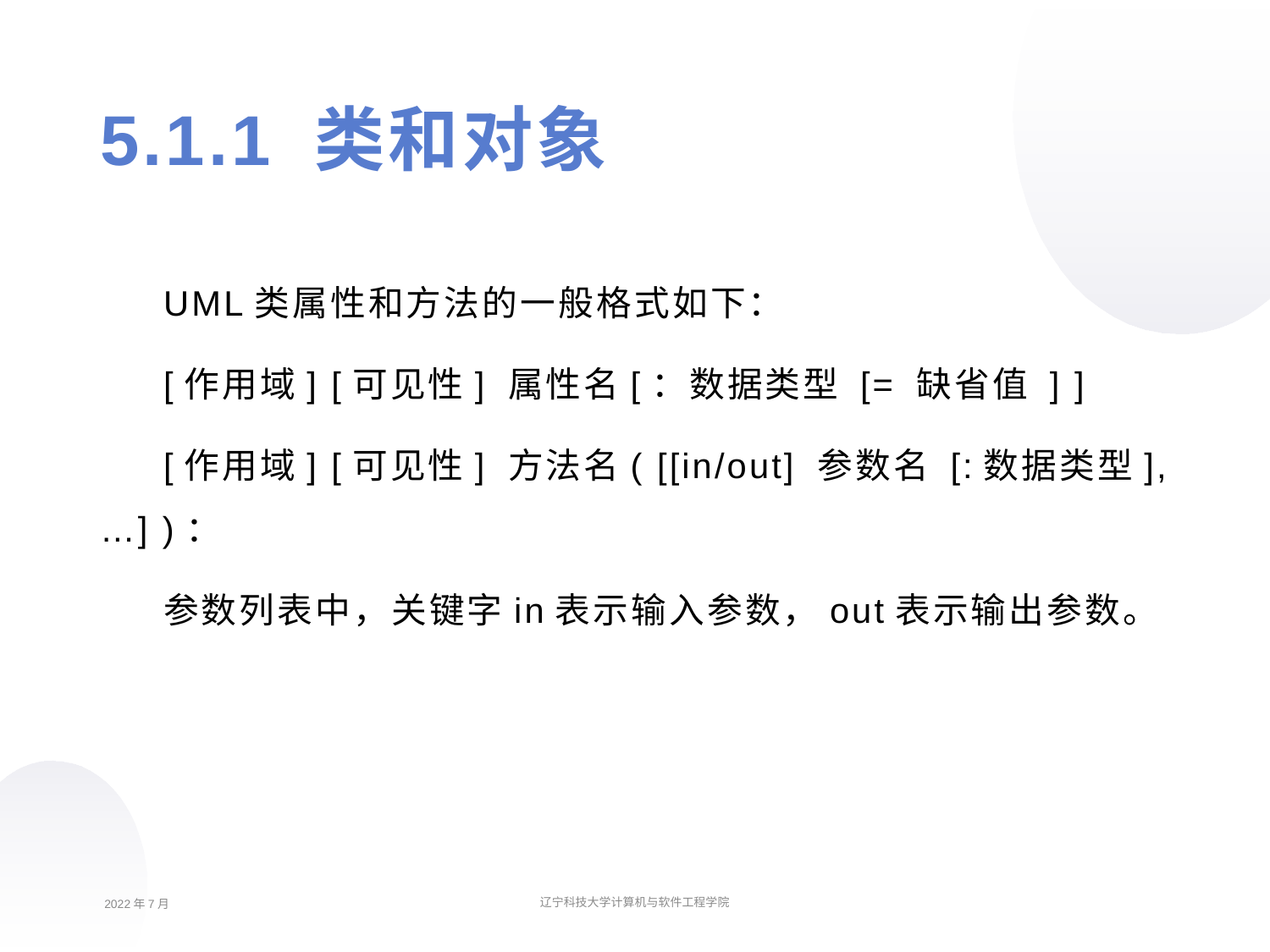

5.1.1 类和对象
UML类属性和方法的一般格式如下：
[作用域] [可见性] 属性名[：数据类型 [= 缺省值 ] ]
[作用域] [可见性] 方法名( [[in/out] 参数名 [:数据类型],…] )：
参数列表中，关键字in表示输入参数，out表示输出参数。

2022年7月
辽宁科技大学计算机与软件工程学院
6